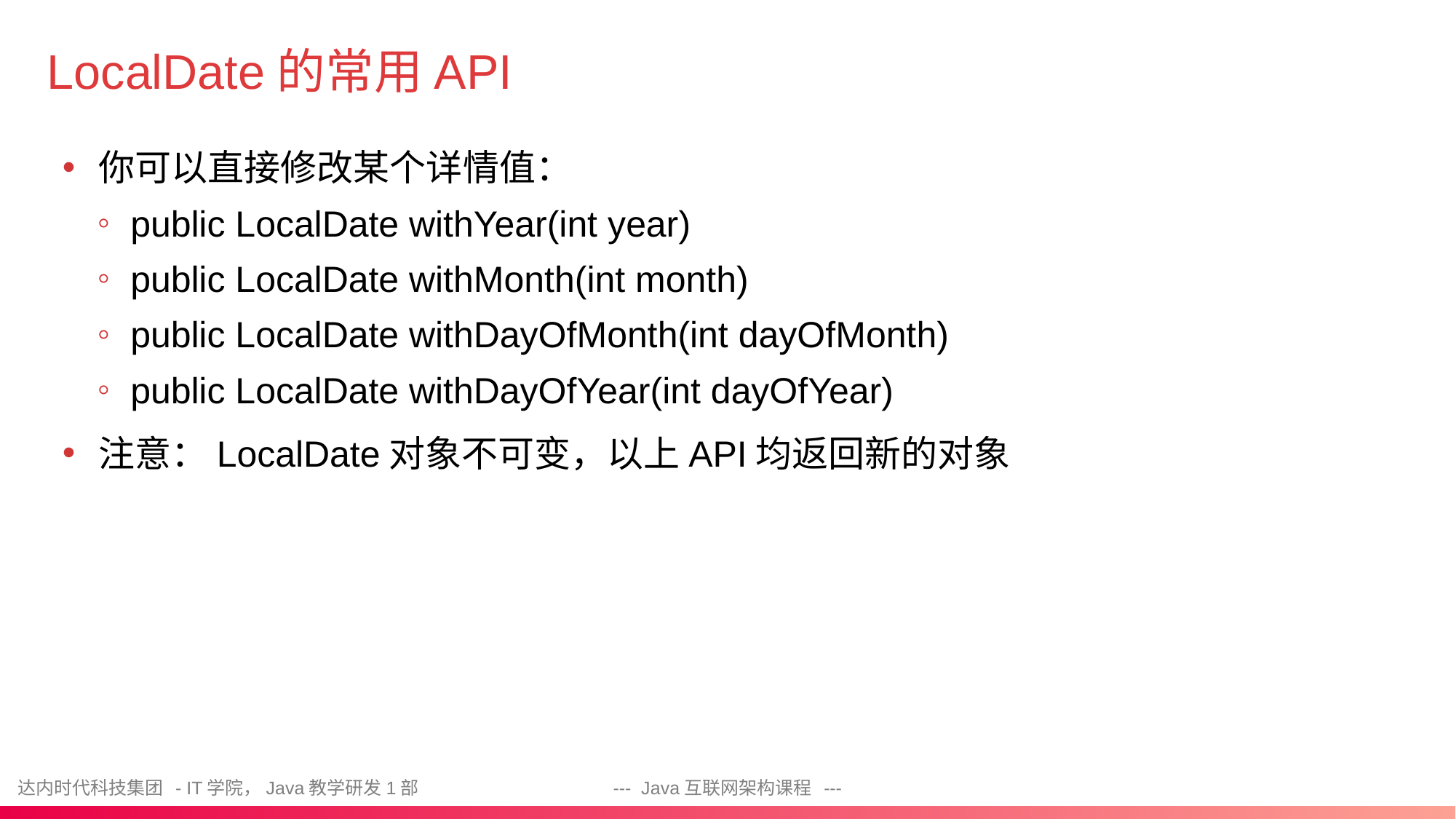

# LocalDate的常用API
你可以直接修改某个详情值：
public LocalDate withYear(int year)
public LocalDate withMonth(int month)
public LocalDate withDayOfMonth(int dayOfMonth)
public LocalDate withDayOfYear(int dayOfYear)
注意：LocalDate对象不可变，以上API均返回新的对象